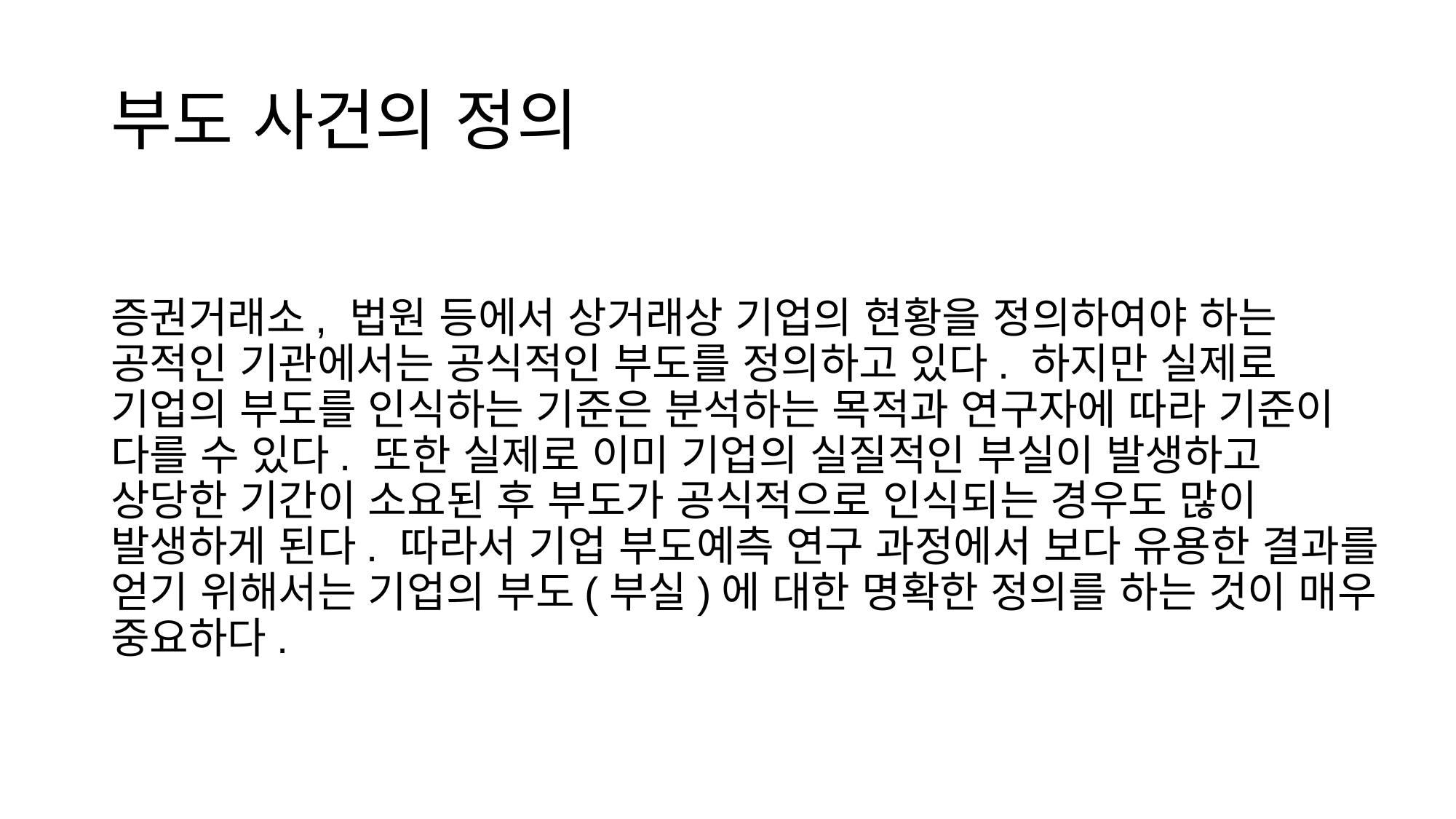

# 부도 사건의 정의
증권거래소, 법원 등에서 상거래상 기업의 현황을 정의하여야 하는 공적인 기관에서는 공식적인 부도를 정의하고 있다. 하지만 실제로 기업의 부도를 인식하는 기준은 분석하는 목적과 연구자에 따라 기준이 다를 수 있다. 또한 실제로 이미 기업의 실질적인 부실이 발생하고 상당한 기간이 소요된 후 부도가 공식적으로 인식되는 경우도 많이 발생하게 된다. 따라서 기업 부도예측 연구 과정에서 보다 유용한 결과를 얻기 위해서는 기업의 부도(부실)에 대한 명확한 정의를 하는 것이 매우 중요하다.